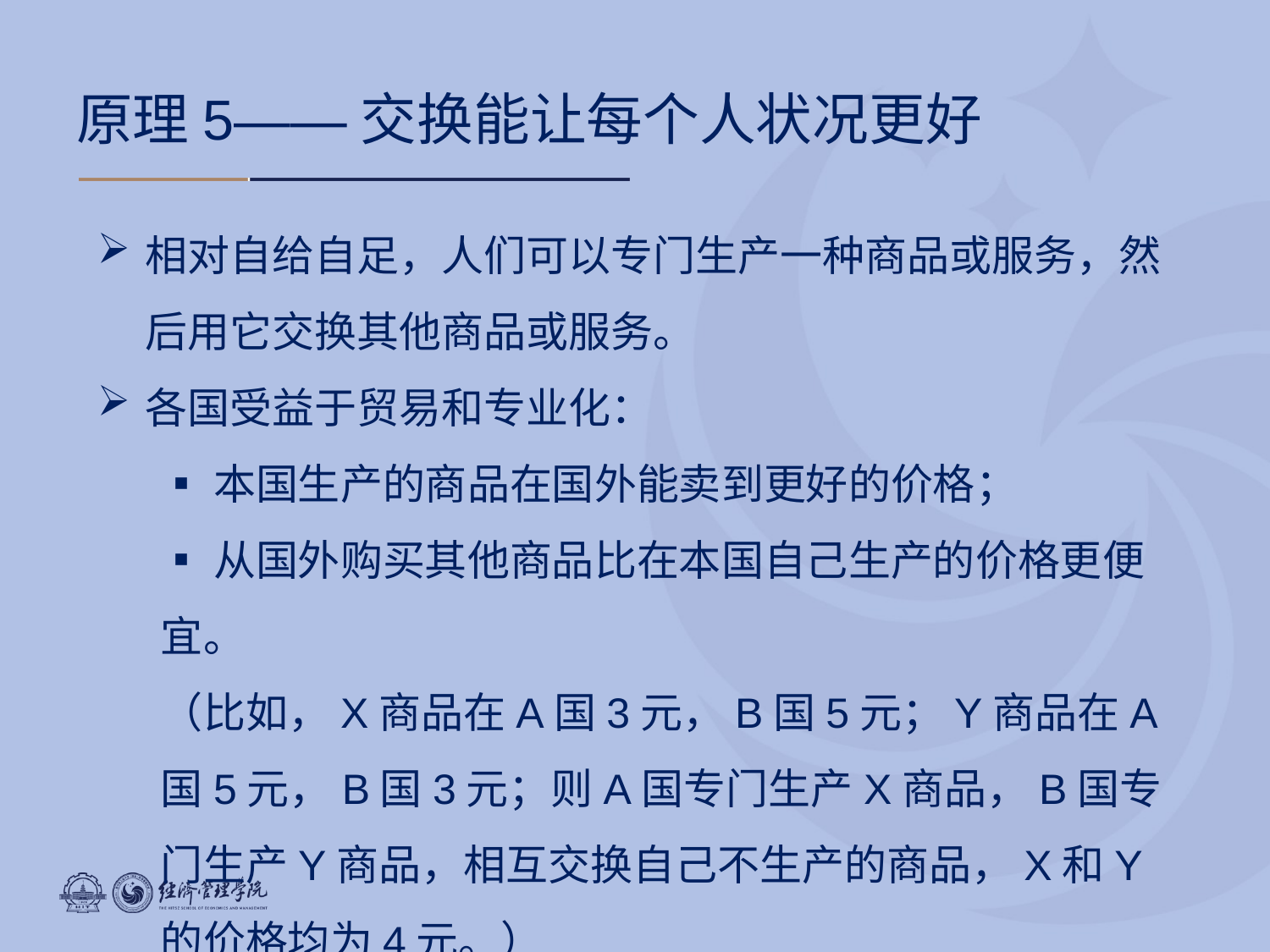

# 原理5——交换能让每个人状况更好
相对自给自足，人们可以专门生产一种商品或服务，然后用它交换其他商品或服务。
各国受益于贸易和专业化：
▪本国生产的商品在国外能卖到更好的价格；
▪从国外购买其他商品比在本国自己生产的价格更便宜。
（比如，X商品在A国3元，B国5元；Y商品在A国5元，B国3元；则A国专门生产X商品，B国专门生产Y商品，相互交换自己不生产的商品，X和Y的价格均为4元。）